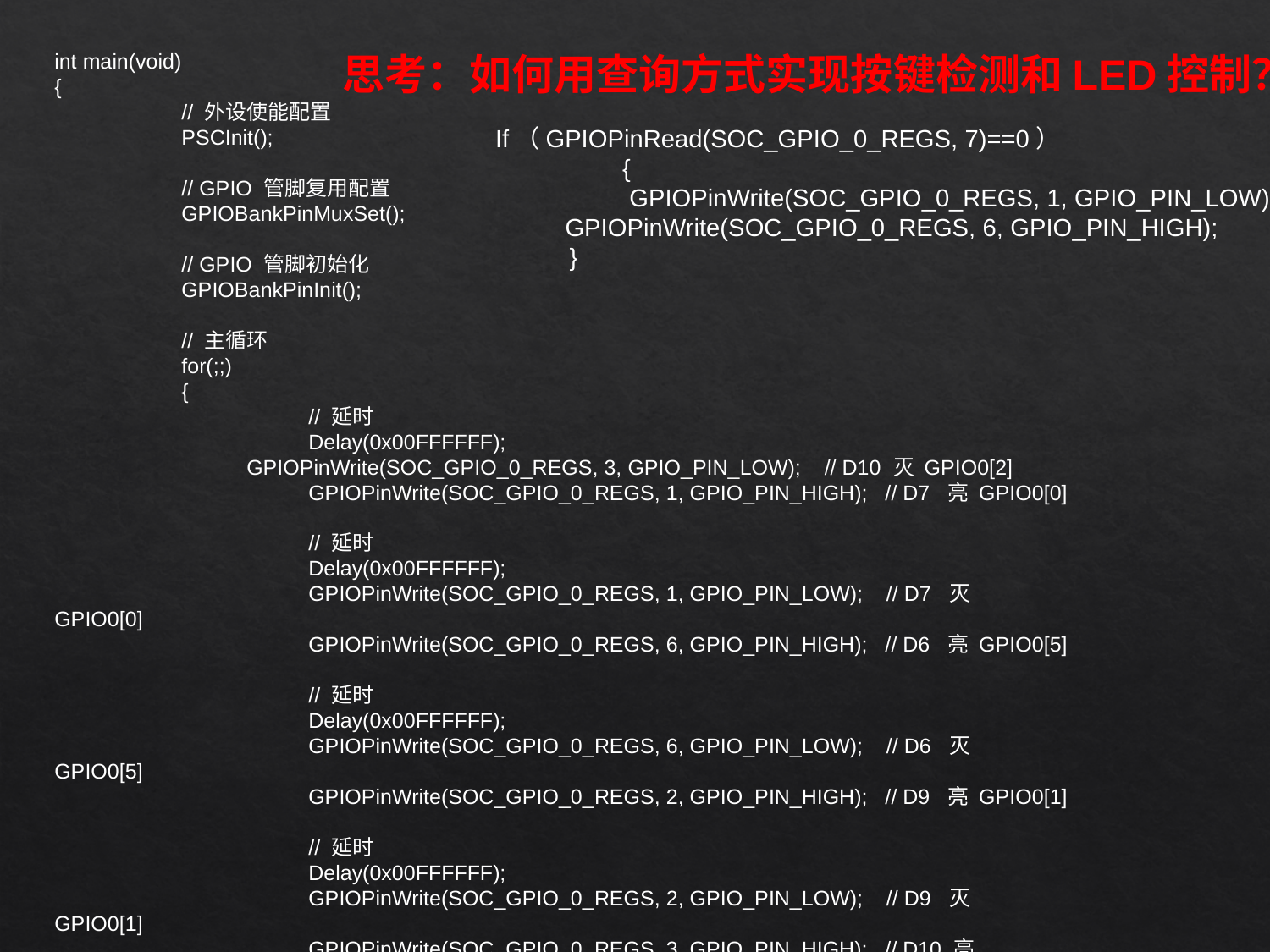

int main(void)
{
	// 外设使能配置
	PSCInit();

	// GPIO 管脚复用配置
	GPIOBankPinMuxSet();

	// GPIO 管脚初始化
	GPIOBankPinInit();

	// 主循环
	for(;;)
	{
		// 延时
		Delay(0x00FFFFFF);
    	           GPIOPinWrite(SOC_GPIO_0_REGS, 3, GPIO_PIN_LOW);    // D10 灭 GPIO0[2]
		GPIOPinWrite(SOC_GPIO_0_REGS, 1, GPIO_PIN_HIGH);   // D7  亮 GPIO0[0]

		// 延时
		Delay(0x00FFFFFF);
		GPIOPinWrite(SOC_GPIO_0_REGS, 1, GPIO_PIN_LOW);    // D7  灭 GPIO0[0]
		GPIOPinWrite(SOC_GPIO_0_REGS, 6, GPIO_PIN_HIGH);   // D6  亮 GPIO0[5]

		// 延时
		Delay(0x00FFFFFF);
		GPIOPinWrite(SOC_GPIO_0_REGS, 6, GPIO_PIN_LOW);    // D6  灭 GPIO0[5]
		GPIOPinWrite(SOC_GPIO_0_REGS, 2, GPIO_PIN_HIGH);   // D9  亮 GPIO0[1]

		// 延时
		Delay(0x00FFFFFF);
		GPIOPinWrite(SOC_GPIO_0_REGS, 2, GPIO_PIN_LOW);    // D9  灭 GPIO0[1]
		GPIOPinWrite(SOC_GPIO_0_REGS, 3, GPIO_PIN_HIGH);   // D10 亮 GPIO0[2]
	}
}
思考：如何用查询方式实现按键检测和LED控制？
If（GPIOPinRead(SOC_GPIO_0_REGS, 7)==0）
	{
	 GPIOPinWrite(SOC_GPIO_0_REGS, 1, GPIO_PIN_LOW);
          GPIOPinWrite(SOC_GPIO_0_REGS, 6, GPIO_PIN_HIGH);
}